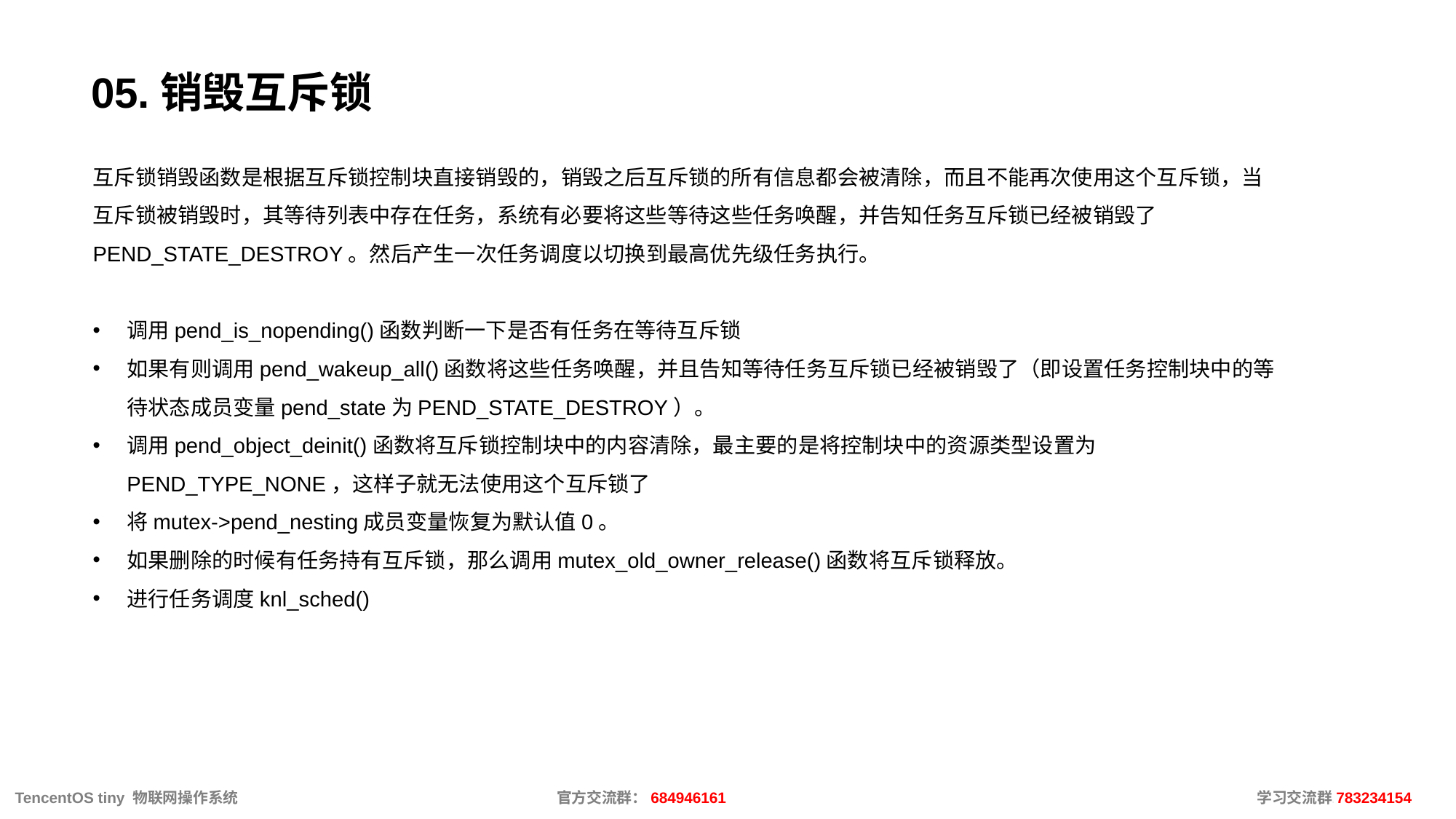

# 05.销毁互斥锁
互斥锁销毁函数是根据互斥锁控制块直接销毁的，销毁之后互斥锁的所有信息都会被清除，而且不能再次使用这个互斥锁，当互斥锁被销毁时，其等待列表中存在任务，系统有必要将这些等待这些任务唤醒，并告知任务互斥锁已经被销毁了PEND_STATE_DESTROY。然后产生一次任务调度以切换到最高优先级任务执行。

调用pend_is_nopending()函数判断一下是否有任务在等待互斥锁
如果有则调用pend_wakeup_all()函数将这些任务唤醒，并且告知等待任务互斥锁已经被销毁了（即设置任务控制块中的等待状态成员变量pend_state为PEND_STATE_DESTROY）。
调用pend_object_deinit()函数将互斥锁控制块中的内容清除，最主要的是将控制块中的资源类型设置为PEND_TYPE_NONE，这样子就无法使用这个互斥锁了
将mutex->pend_nesting成员变量恢复为默认值0。
如果删除的时候有任务持有互斥锁，那么调用mutex_old_owner_release()函数将互斥锁释放。
进行任务调度knl_sched()

 TencentOS tiny 物联网操作系统			官方交流群：684946161					          学习交流群：783234154